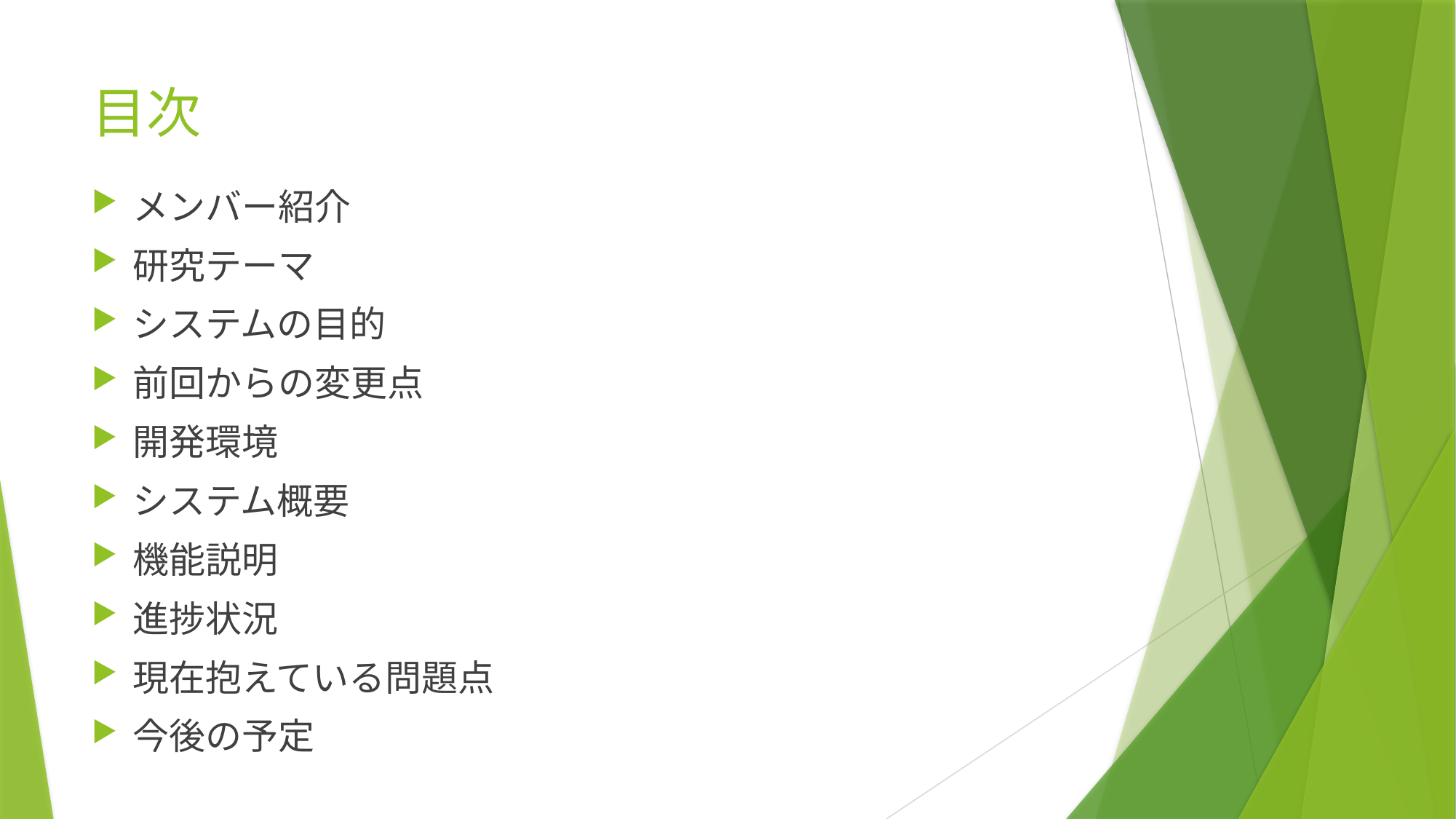

# 目次
メンバー紹介
研究テーマ
システムの目的
前回からの変更点
開発環境
システム概要
機能説明
進捗状況
現在抱えている問題点
今後の予定